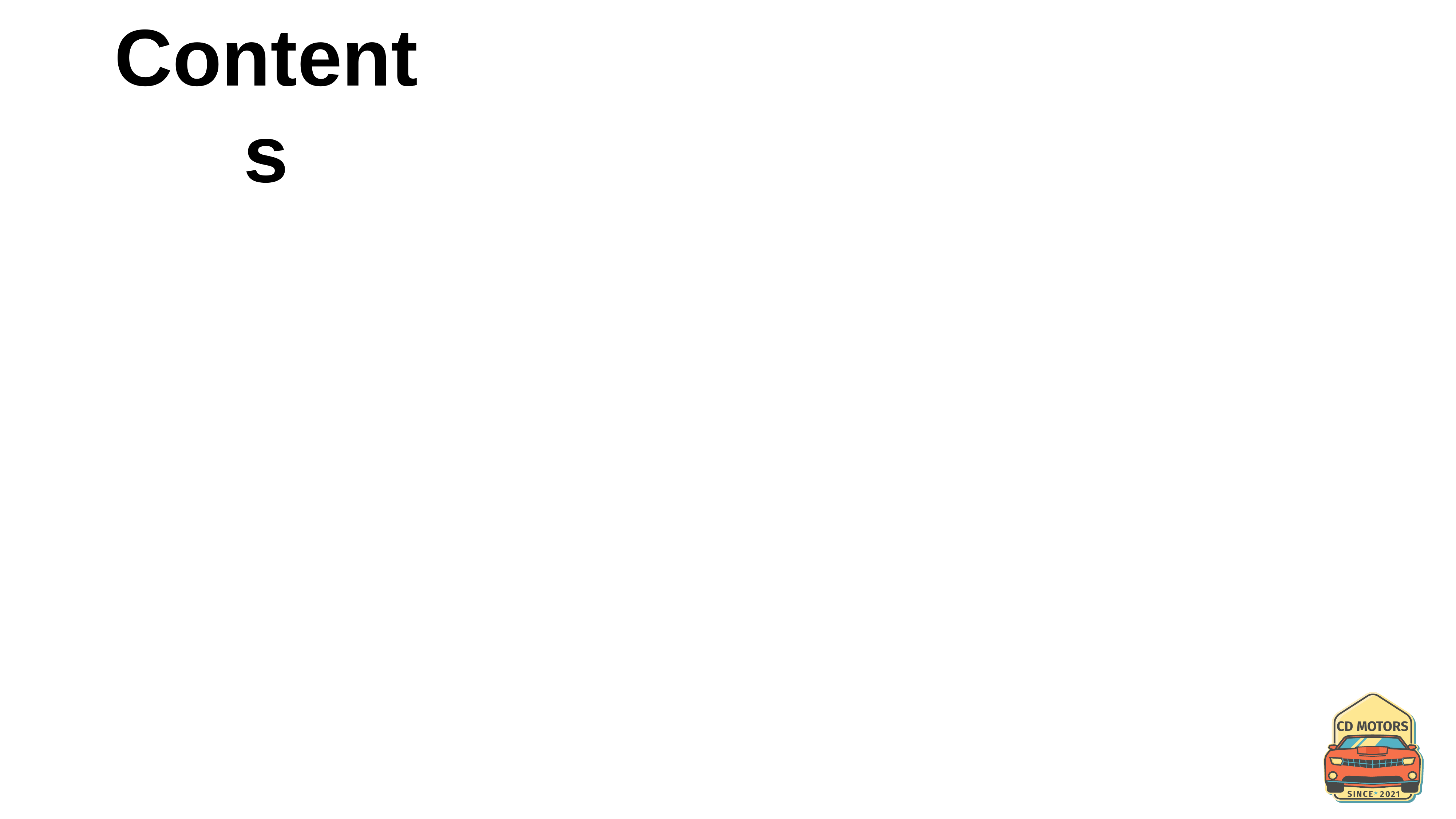

Contents

 • 회사 소개   • • 프로젝트 개요   • • 구현 기능
    - 조직 구성              - As - Is					      - 요구사항 정의서
    - 상품 소개          - To - Be						  - 프로그램 개발 리스트
							   - WBS

CD MOTORS

SINCE  2021